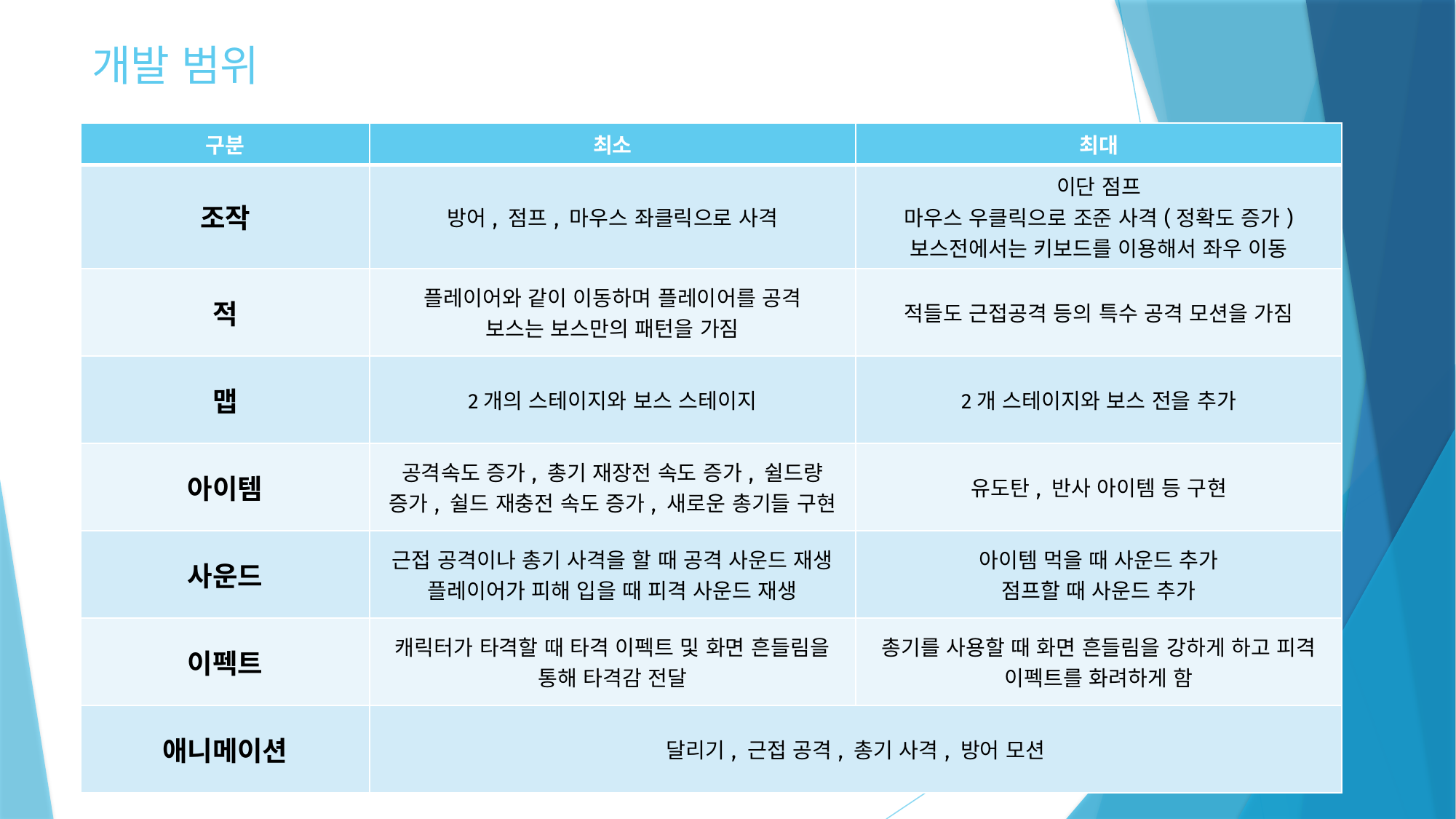

# 개발 범위
| 구분 | 최소 | 최대 |
| --- | --- | --- |
| 조작 | 방어, 점프, 마우스 좌클릭으로 사격 | 이단 점프 마우스 우클릭으로 조준 사격(정확도 증가) 보스전에서는 키보드를 이용해서 좌우 이동 |
| 적 | 플레이어와 같이 이동하며 플레이어를 공격 보스는 보스만의 패턴을 가짐 | 적들도 근접공격 등의 특수 공격 모션을 가짐 |
| 맵 | 2개의 스테이지와 보스 스테이지 | 2개 스테이지와 보스 전을 추가 |
| 아이템 | 공격속도 증가, 총기 재장전 속도 증가, 쉴드량 증가, 쉴드 재충전 속도 증가, 새로운 총기들 구현 | 유도탄, 반사 아이템 등 구현 |
| 사운드 | 근접 공격이나 총기 사격을 할 때 공격 사운드 재생 플레이어가 피해 입을 때 피격 사운드 재생 | 아이템 먹을 때 사운드 추가 점프할 때 사운드 추가 |
| 이펙트 | 캐릭터가 타격할 때 타격 이펙트 및 화면 흔들림을 통해 타격감 전달 | 총기를 사용할 때 화면 흔들림을 강하게 하고 피격 이펙트를 화려하게 함 |
| 애니메이션 | 달리기, 근접 공격, 총기 사격, 방어 모션 |  |